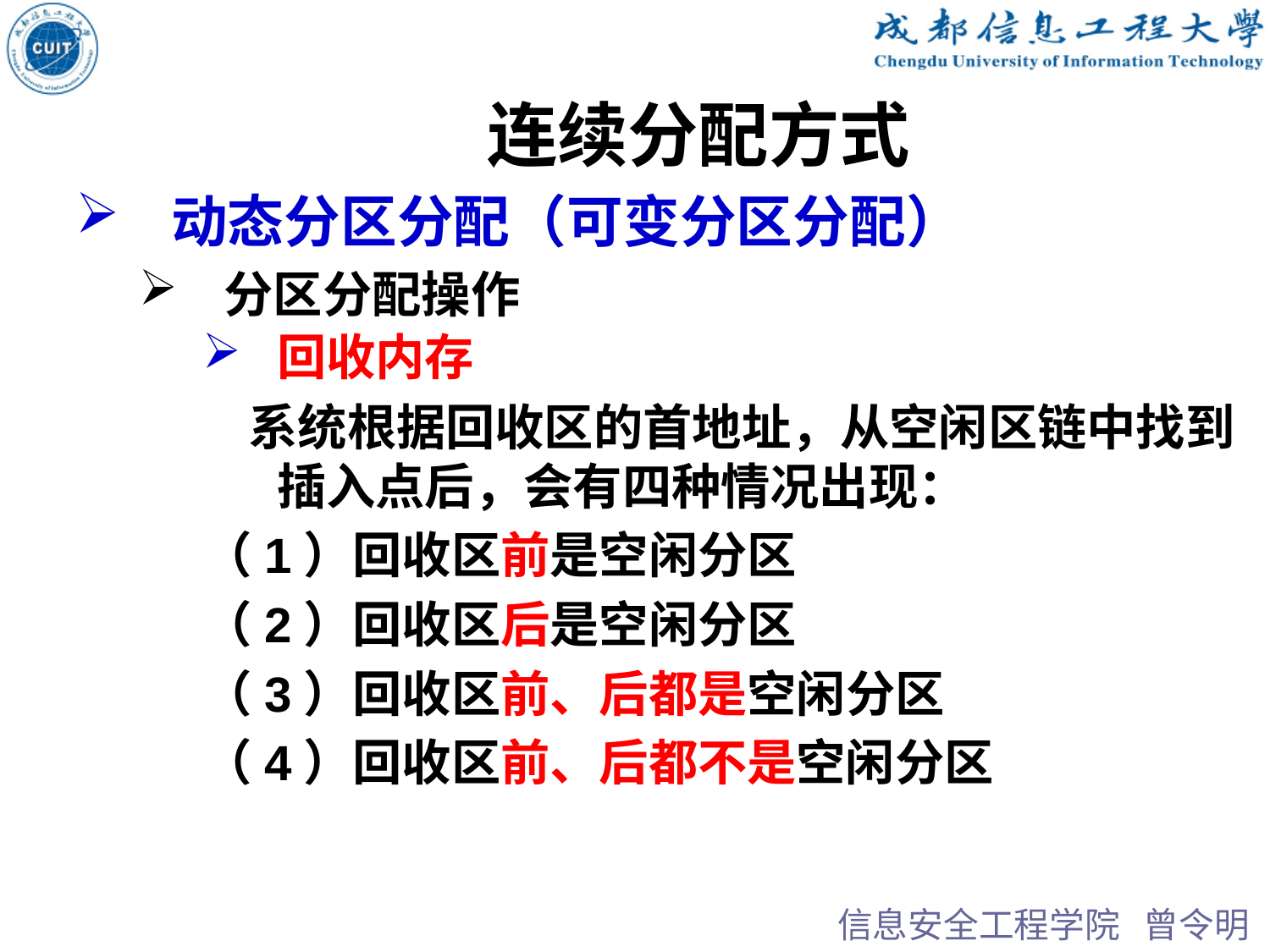

连续分配方式
动态分区分配（可变分区分配）
分区分配操作
回收内存
   系统根据回收区的首地址，从空闲区链中找到插入点后，会有四种情况出现：
（1）回收区前是空闲分区
（2）回收区后是空闲分区
（3）回收区前、后都是空闲分区
（4）回收区前、后都不是空闲分区